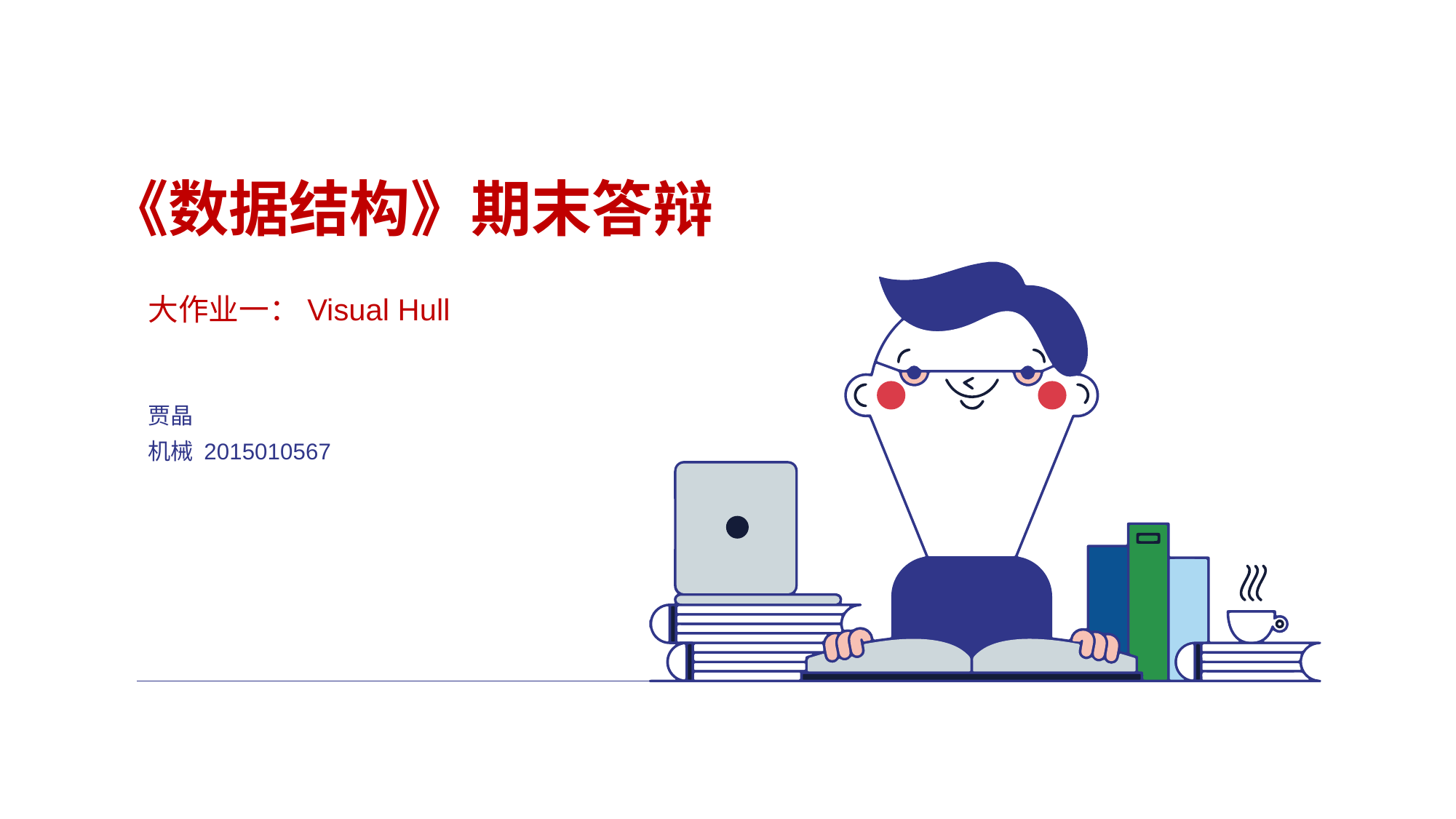

# 《数据结构》期末答辩
大作业一：Visual Hull
贾晶
机械 2015010567